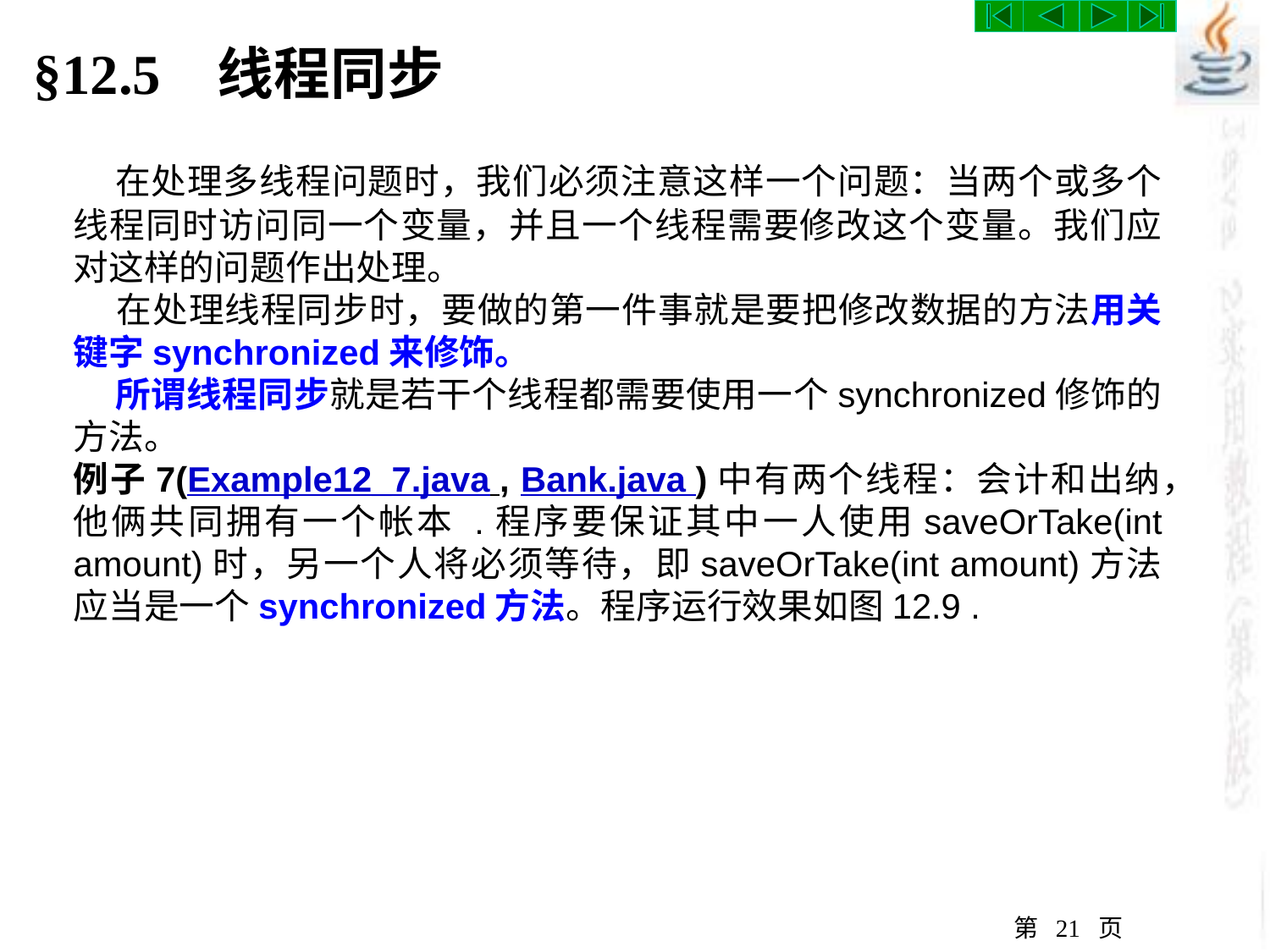

§12.5   线程同步
   在处理多线程问题时，我们必须注意这样一个问题：当两个或多个线程同时访问同一个变量，并且一个线程需要修改这个变量。我们应对这样的问题作出处理。
    在处理线程同步时，要做的第一件事就是要把修改数据的方法用关键字synchronized来修饰。
    所谓线程同步就是若干个线程都需要使用一个synchronized修饰的方法。
例子7(Example12_7.java , Bank.java )中有两个线程：会计和出纳，他俩共同拥有一个帐本 .程序要保证其中一人使用saveOrTake(int amount)时，另一个人将必须等待，即saveOrTake(int amount)方法应当是一个synchronized方法。程序运行效果如图12.9 .

第  21  页